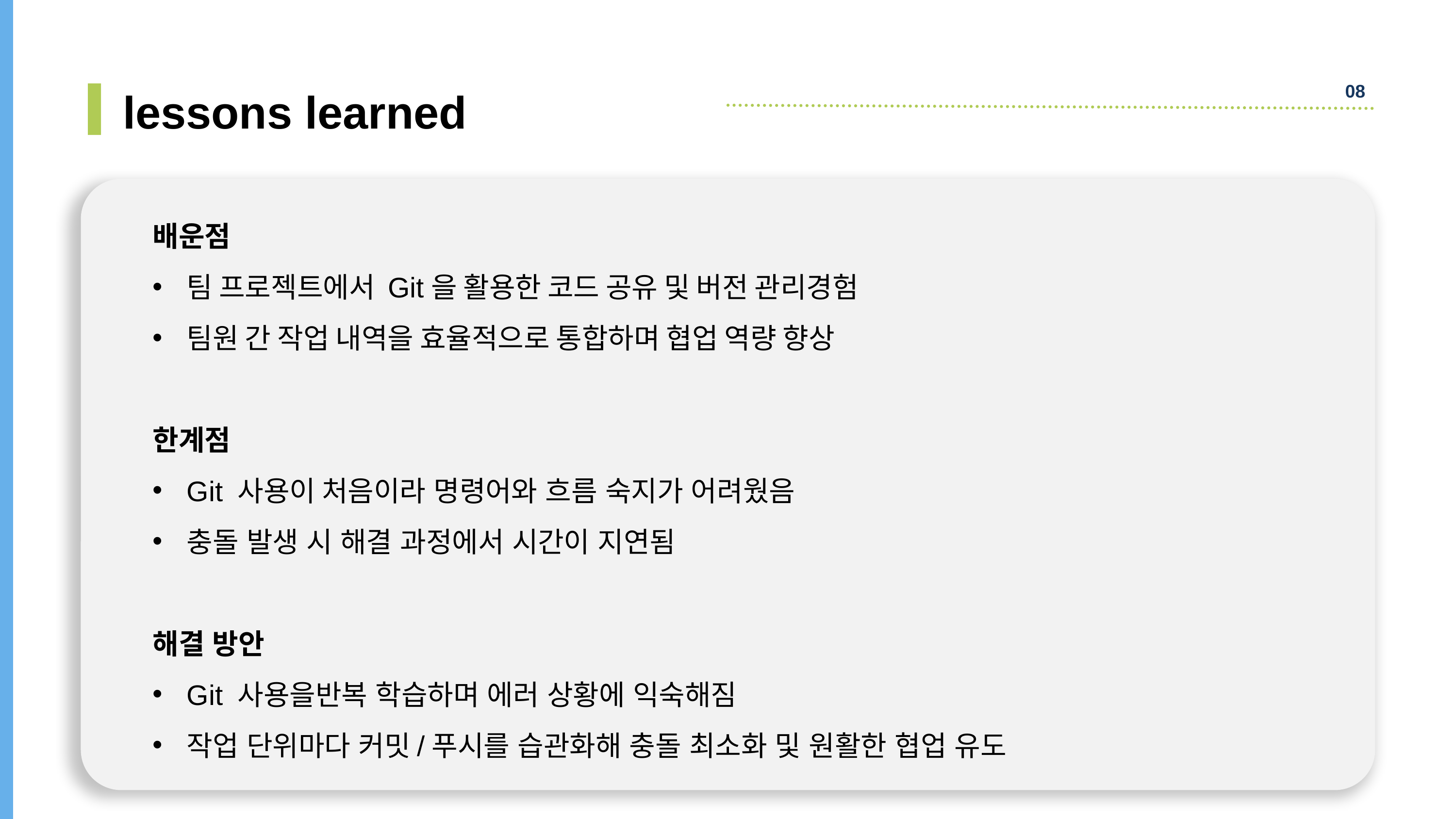

08
lessons learned

배운점
팀 프로젝트에서 Git을 활용한 코드 공유 및 버전 관리경험
팀원 간 작업 내역을 효율적으로 통합하며 협업 역량 향상

한계점
Git 사용이 처음이라 명령어와 흐름 숙지가 어려웠음
충돌 발생 시 해결 과정에서 시간이 지연됨

해결 방안
Git 사용을반복 학습하며 에러 상황에 익숙해짐
작업 단위마다 커밋/푸시를 습관화해 충돌 최소화 및 원활한 협업 유도